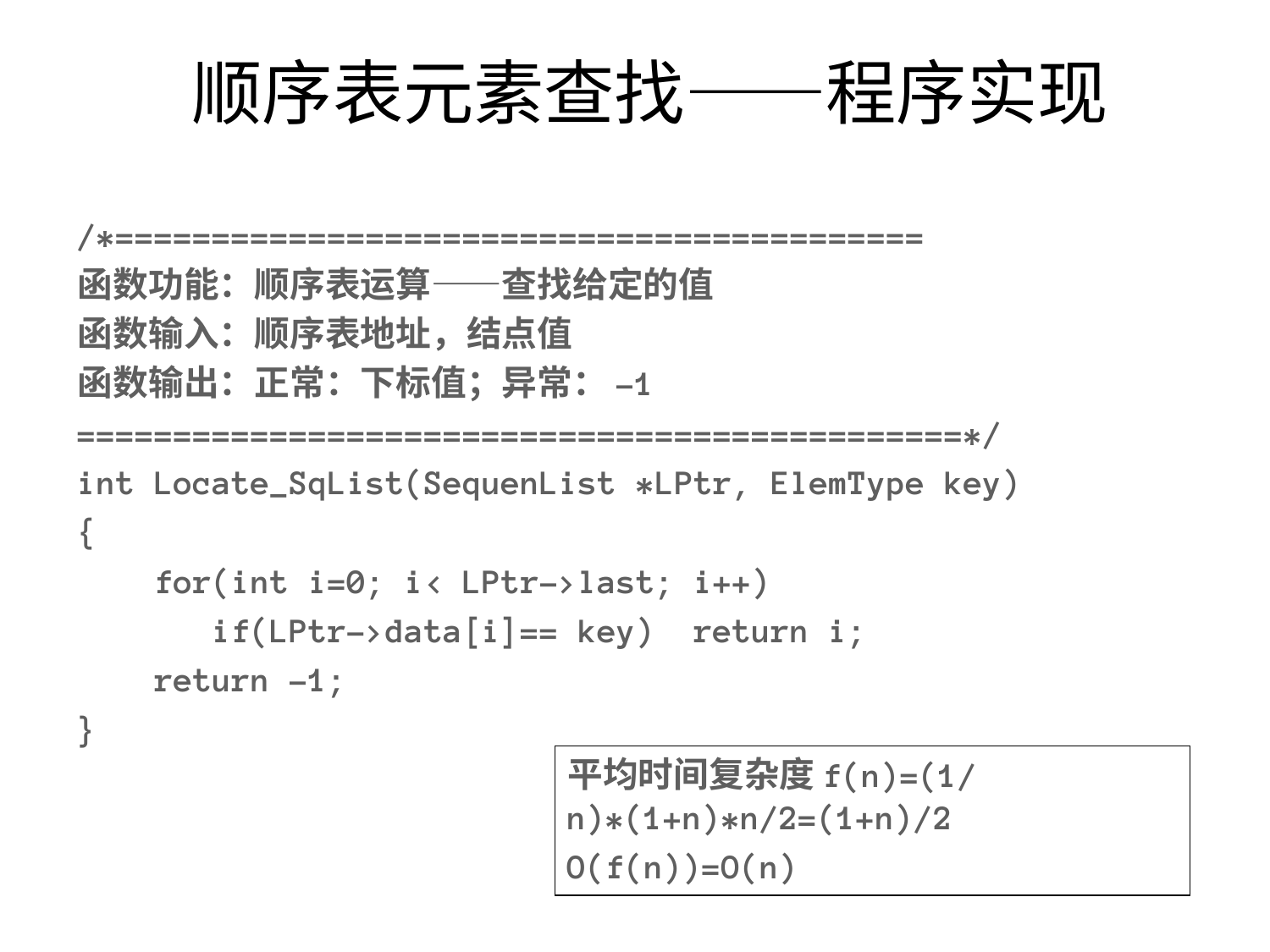

# 顺序表元素查找——程序实现
/*==========================================
函数功能：顺序表运算——查找给定的值
函数输入：顺序表地址，结点值
函数输出：正常：下标值；异常：-1
==============================================*/
int Locate_SqList(SequenList *LPtr, ElemType key)
{
    for(int i=0; i< LPtr->last; i++)
       if(LPtr->data[i]== key)  return i;
    return -1;
}

平均时间复杂度f(n)=(1/n)*(1+n)*n/2=(1+n)/2
O(f(n))=O(n)
53